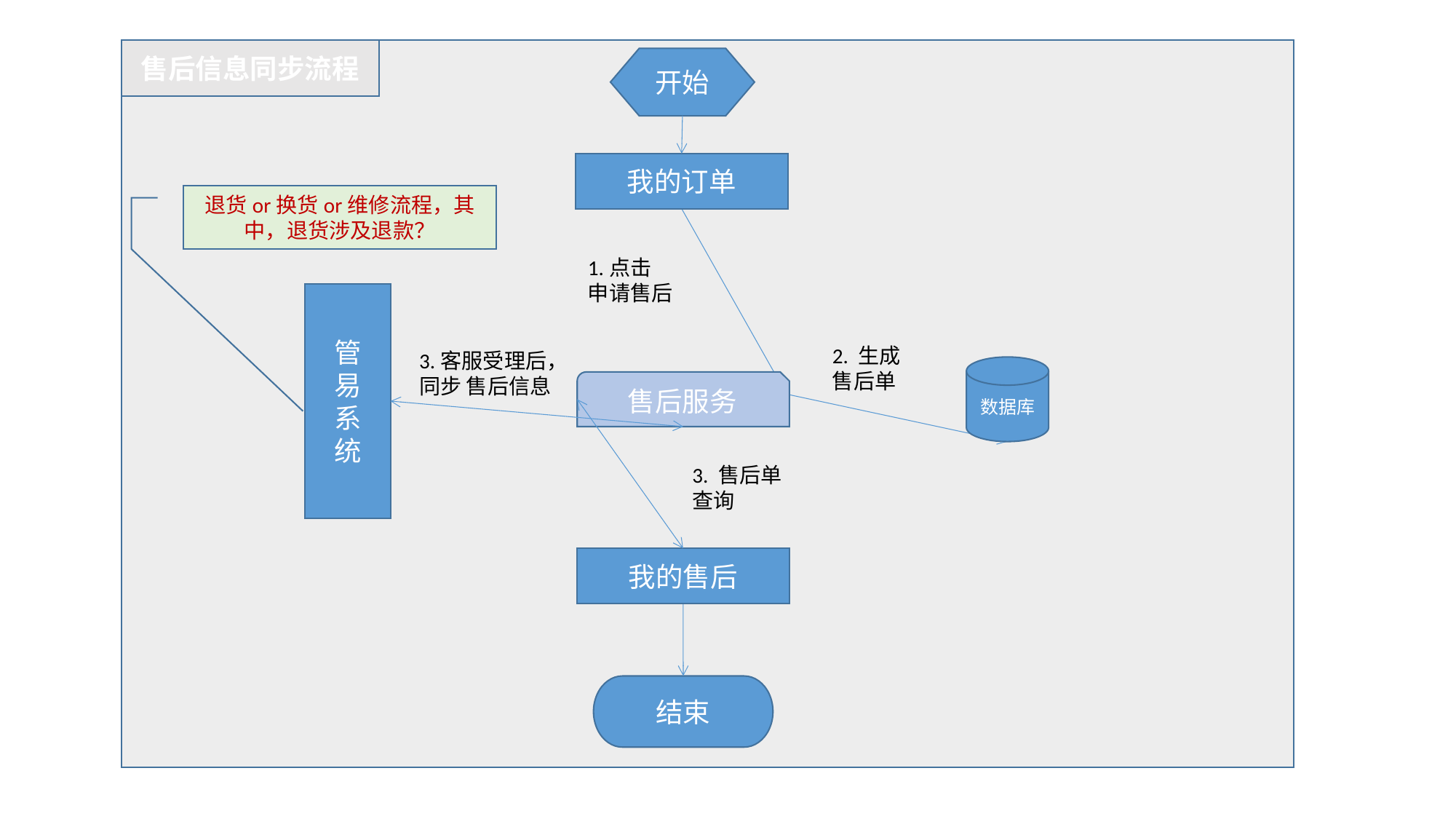

售后信息同步流程
开始
我的订单

退货or换货or维修流程，其中，退货涉及退款？

1.点击
申请售后
管
易
系
统
2. 生成
售后单
3.客服受理后，同步 售后信息
数据库
售后服务
3. 售后单
查询
我的售后
结束